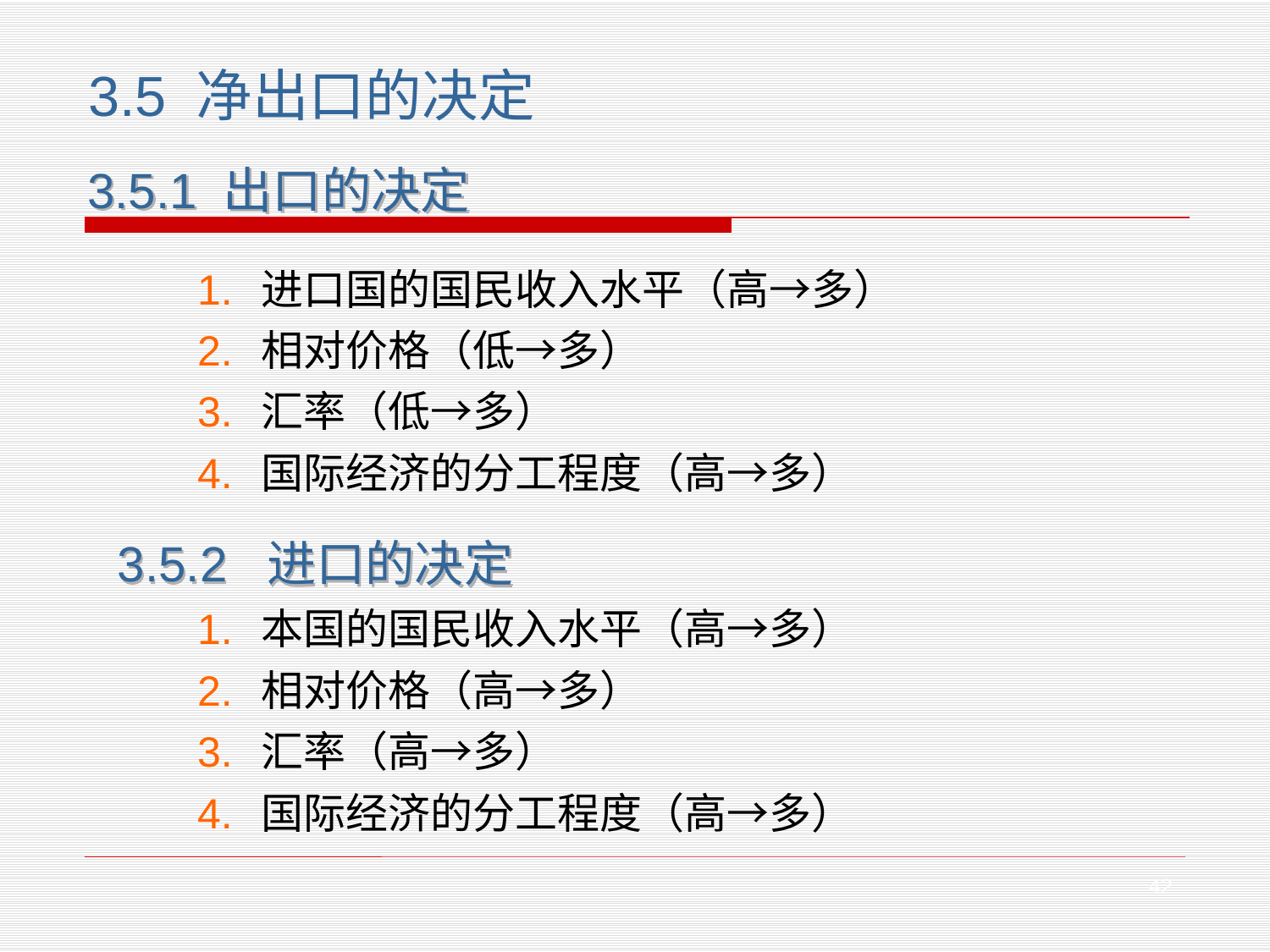

3.5 净出口的决定
3.5.1 出口的决定
进口国的国民收入水平（高→多）
相对价格（低→多）
汇率（低→多）
国际经济的分工程度（高→多）
3.5.2  进口的决定
本国的国民收入水平（高→多）
相对价格（高→多）
汇率（高→多）
国际经济的分工程度（高→多）
42